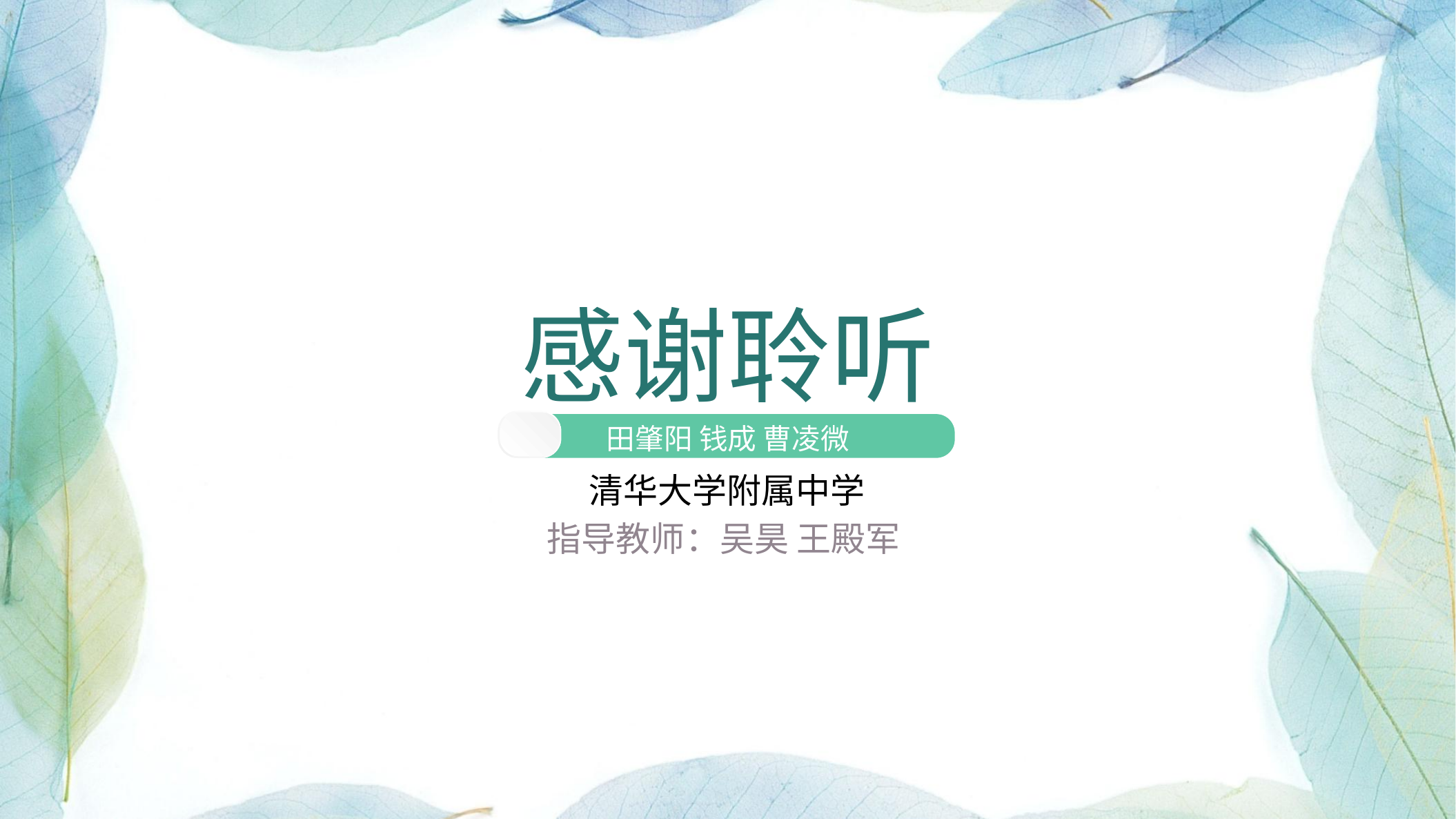

感谢聆听

田肇阳 钱成 曹凌微
清华大学附属中学
指导教师：吴昊 王殿军